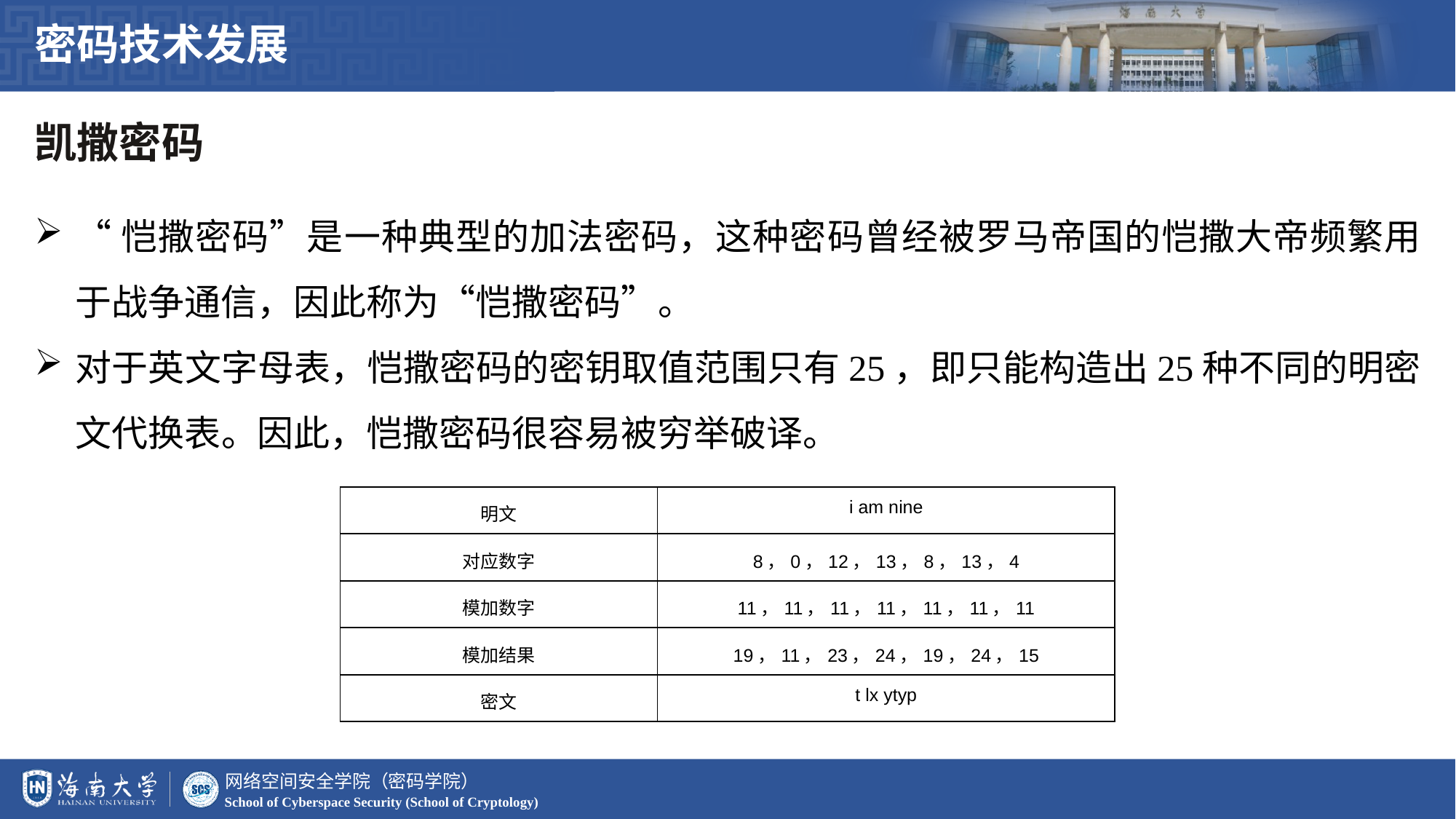

密码技术发展
凯撒密码
“恺撒密码”是一种典型的加法密码，这种密码曾经被罗马帝国的恺撒大帝频繁用于战争通信，因此称为“恺撒密码”。
对于英文字母表，恺撒密码的密钥取值范围只有25，即只能构造出25种不同的明密文代换表。因此，恺撒密码很容易被穷举破译。
| 明文 | i am nine |
| --- | --- |
| 对应数字 | 8，0，12，13，8，13，4 |
| 模加数字 | 11，11，11，11，11，11，11 |
| 模加结果 | 19，11，23，24，19，24，15 |
| 密文 | t lx ytyp |
41